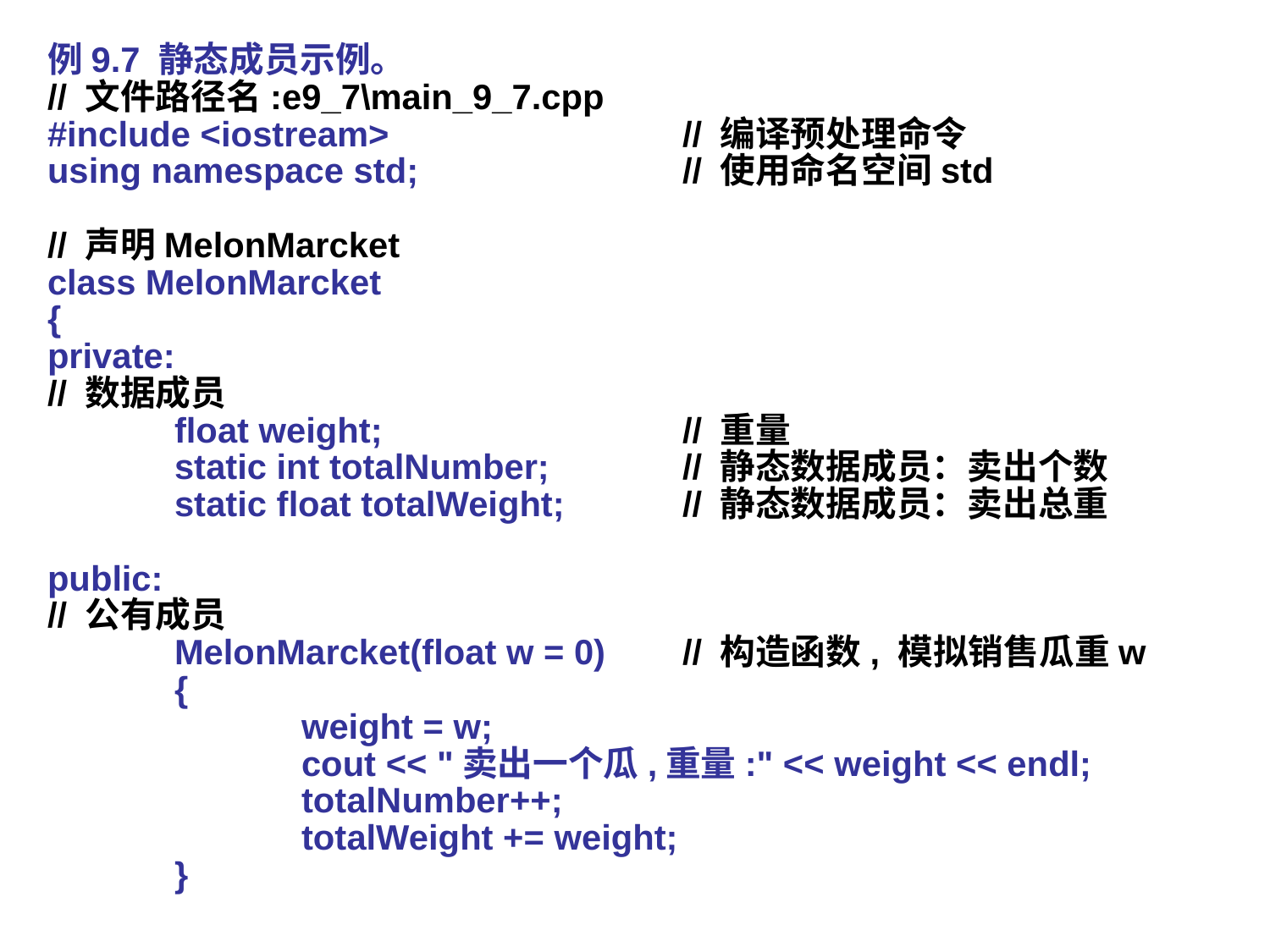

例9.7 静态成员示例。
// 文件路径名:e9_7\main_9_7.cpp
#include <iostream>               		// 编译预处理命令
using namespace std;			// 使用命名空间std

// 声明MelonMarcket
class MelonMarcket
{
private:
// 数据成员
	float weight;			// 重量
	static int totalNumber;		// 静态数据成员：卖出个数
	static float totalWeight;	// 静态数据成员：卖出总重

public:
// 公有成员
	MelonMarcket(float w = 0)	// 构造函数, 模拟销售瓜重w
	{
		weight = w;
		cout << "卖出一个瓜,重量:" << weight << endl;
		totalNumber++;
		totalWeight += weight;
	}